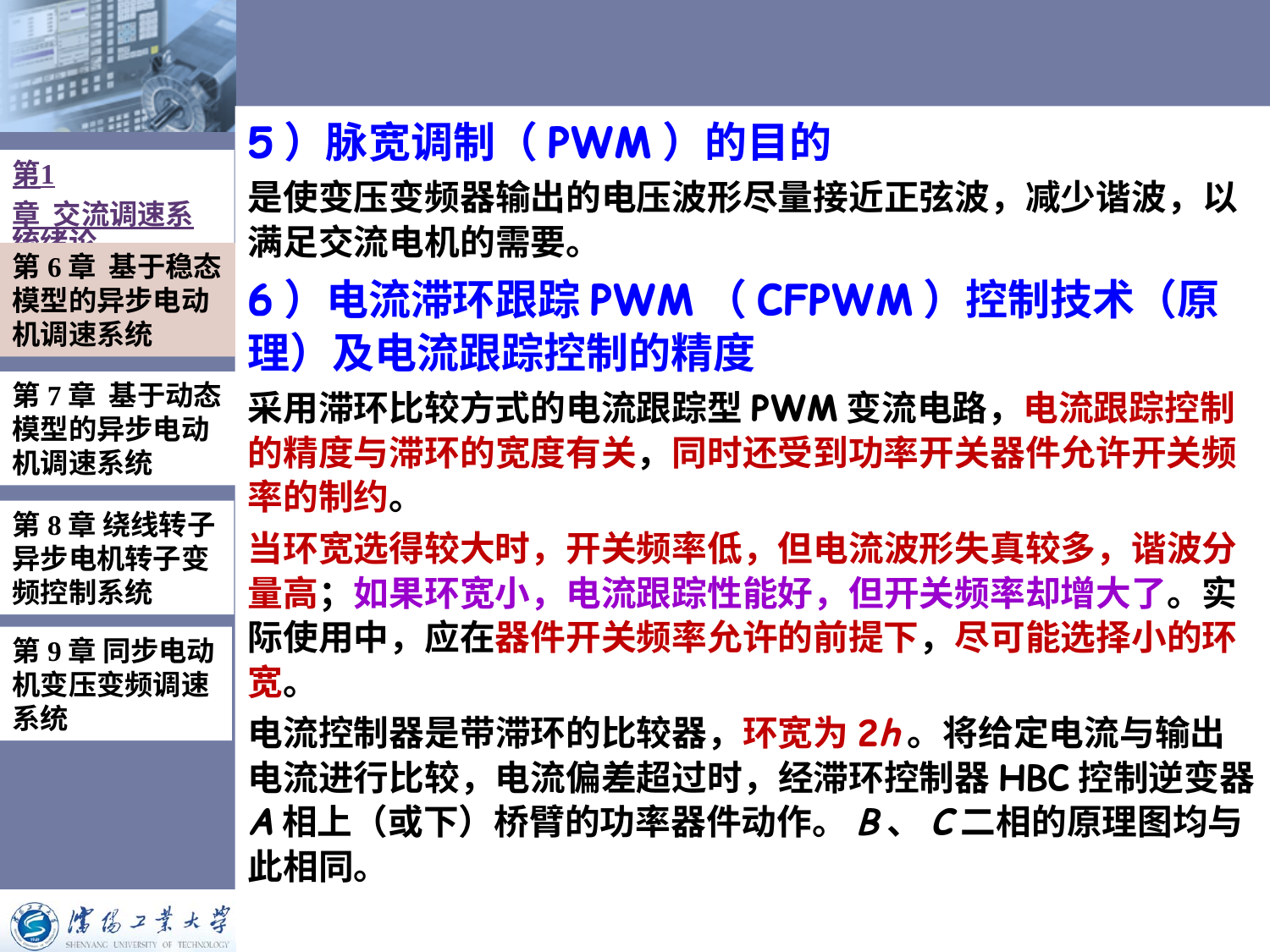

5）脉宽调制（PWM）的目的
是使变压变频器输出的电压波形尽量接近正弦波，减少谐波，以满足交流电机的需要。
6）电流滞环跟踪PWM（CFPWM）控制技术（原理）及电流跟踪控制的精度
采用滞环比较方式的电流跟踪型PWM变流电路，电流跟踪控制的精度与滞环的宽度有关，同时还受到功率开关器件允许开关频率的制约。
当环宽选得较大时，开关频率低，但电流波形失真较多，谐波分量高；如果环宽小，电流跟踪性能好，但开关频率却增大了。实际使用中，应在器件开关频率允许的前提下，尽可能选择小的环宽。
电流控制器是带滞环的比较器，环宽为2h。将给定电流与输出电流进行比较，电流偏差超过时，经滞环控制器HBC控制逆变器A相上（或下）桥臂的功率器件动作。B、C二相的原理图均与此相同。

第1章  交流调速系统绪论
第6章  基于稳态模型的异步电动机调速系统
第7章  基于动态模型的异步电动机调速系统
第8章 绕线转子异步电机转子变频控制系统
第9章 同步电动机变压变频调速系统